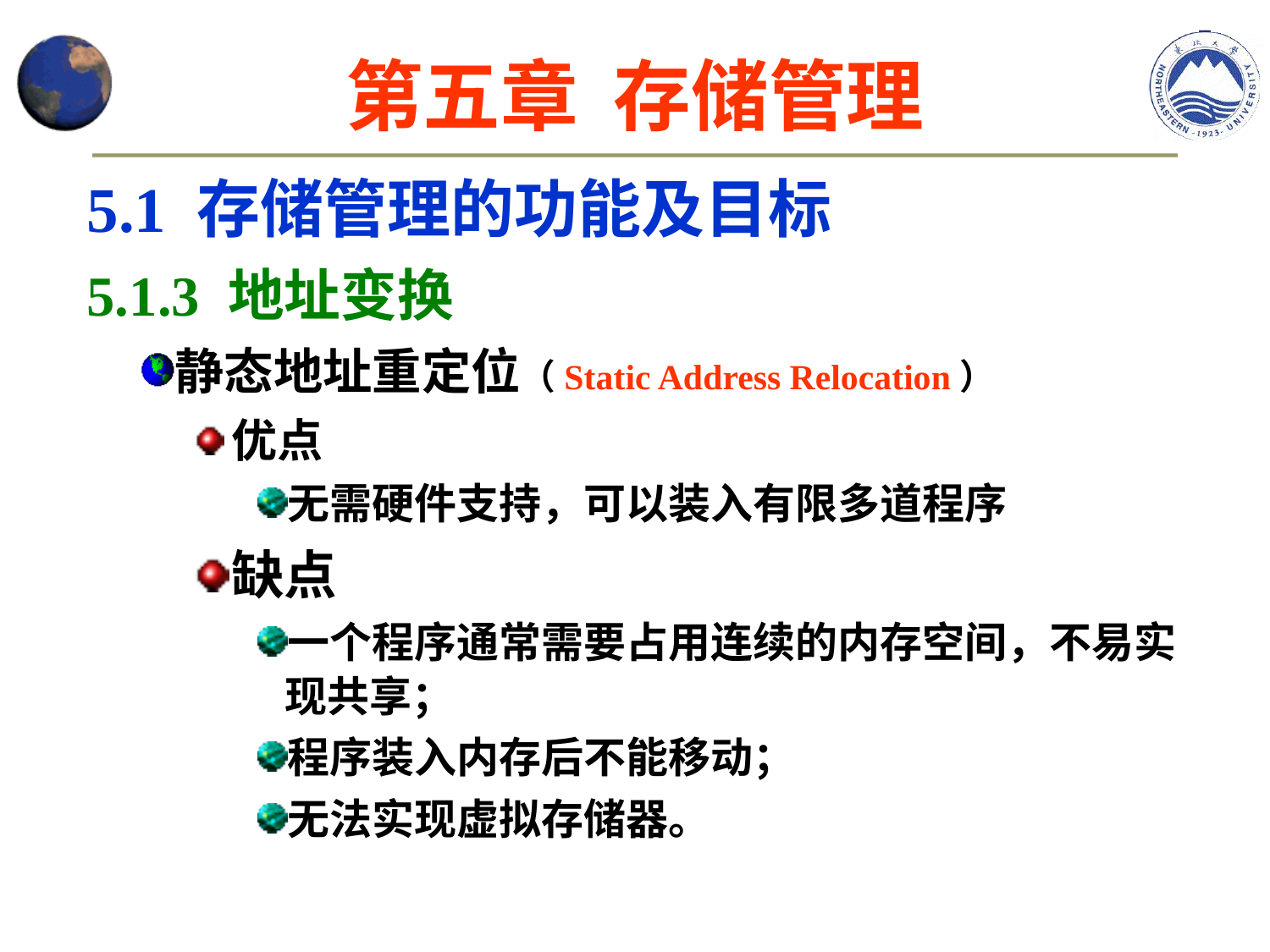

第五章  存储管理
5.1 存储管理的功能及目标
5.1.3 地址变换
静态地址重定位（Static Address Relocation）
优点
无需硬件支持，可以装入有限多道程序
缺点
一个程序通常需要占用连续的内存空间，不易实现共享；
程序装入内存后不能移动；
无法实现虚拟存储器。